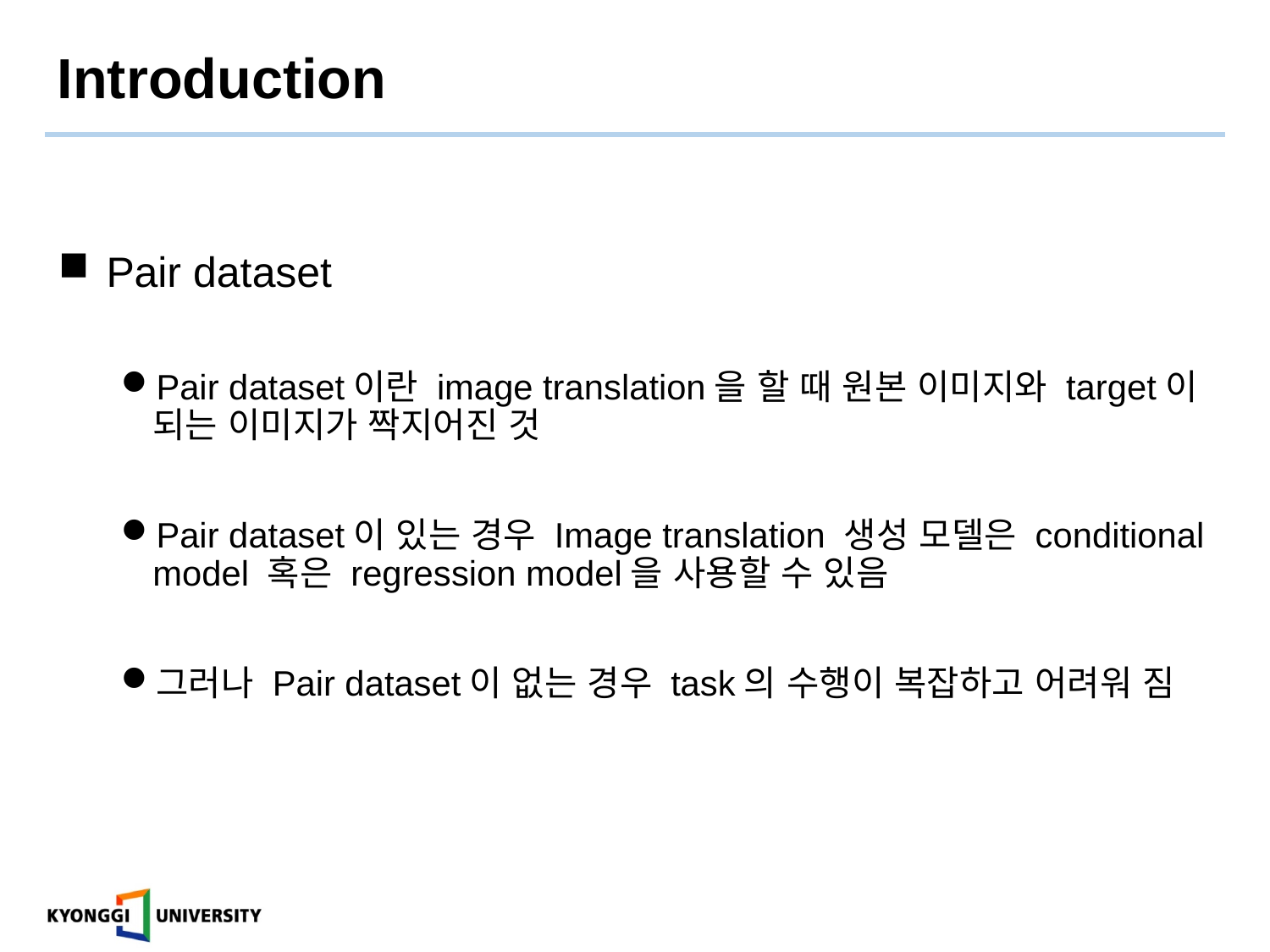

# Introduction

 Pair dataset

Pair dataset이란 image translation을 할 때 원본 이미지와 target이 되는 이미지가 짝지어진 것

Pair dataset이 있는 경우 Image translation 생성 모델은 conditional model 혹은 regression model을 사용할 수 있음

그러나 Pair dataset이 없는 경우 task의 수행이 복잡하고 어려워 짐